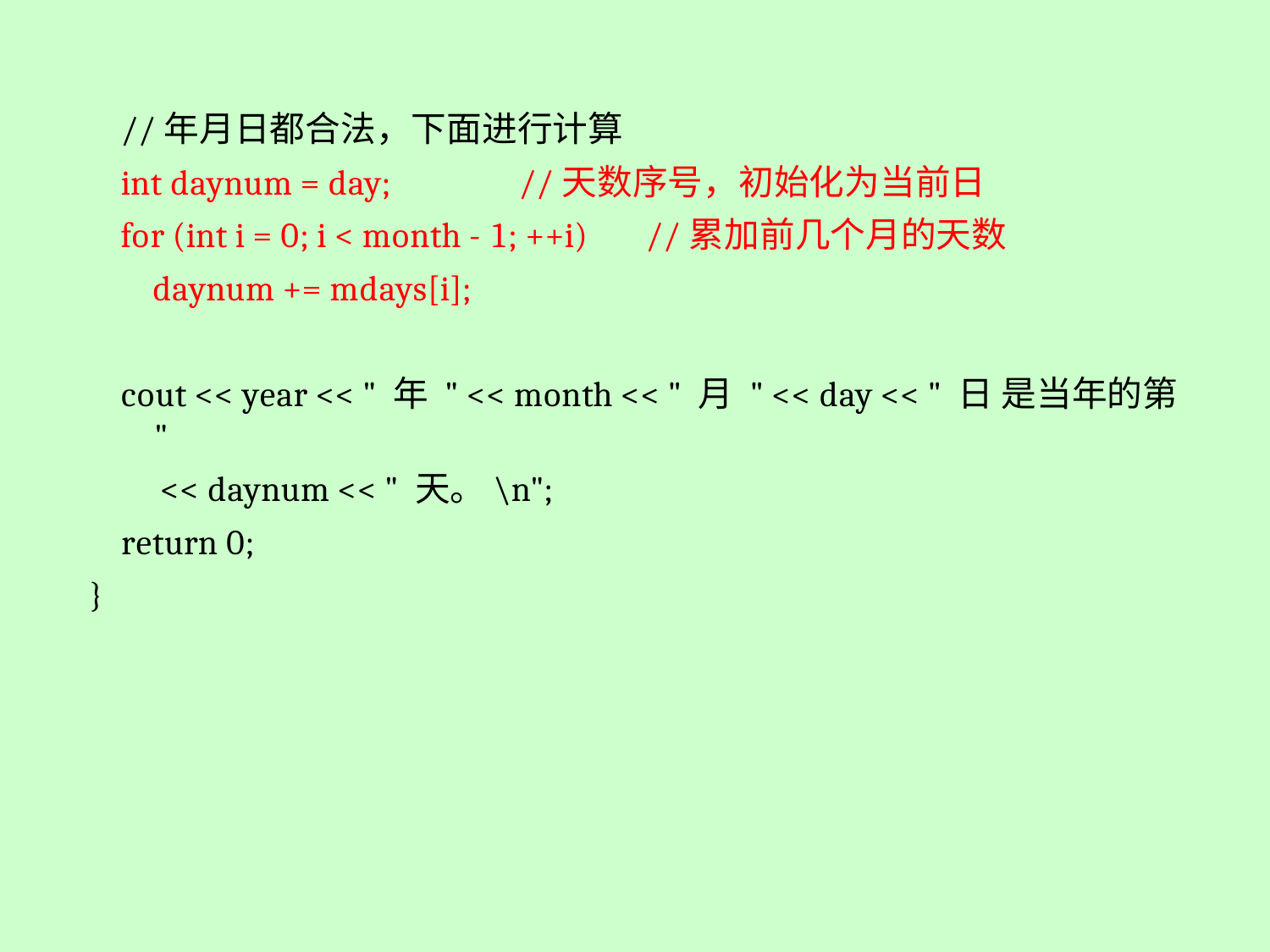

//年月日都合法，下面进行计算
    int daynum = day; 	//天数序号，初始化为当前日
    for (int i = 0; i < month - 1; ++i)	//累加前几个月的天数
        daynum += mdays[i];

    cout << year << " 年 " << month << " 月 " << day << " 日 是当年的第 "
         << daynum << " 天。\n";
    return 0;
}